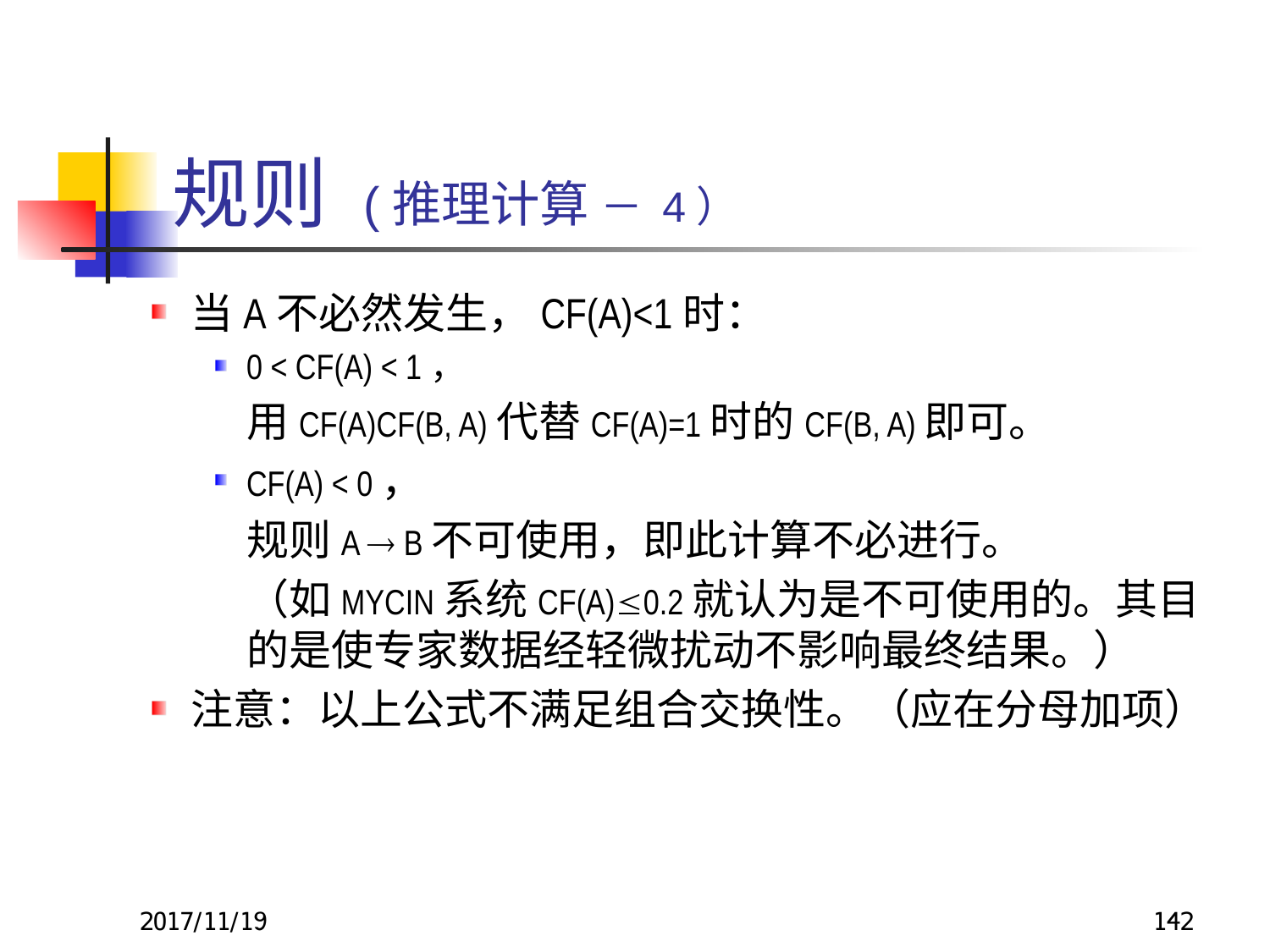

# 规则 (推理计算 － 4）
当A不必然发生，CF(A)<1时：
0 < CF(A) < 1，
	用CF(A)CF(B, A)代替CF(A)=1时的CF(B, A)即可。
CF(A) < 0，
	规则A → B不可使用，即此计算不必进行。
	（如MYCIN系统CF(A)≤0.2就认为是不可使用的。其目的是使专家数据经轻微扰动不影响最终结果。）
注意：以上公式不满足组合交换性。（应在分母加项）
2017/11/19
142